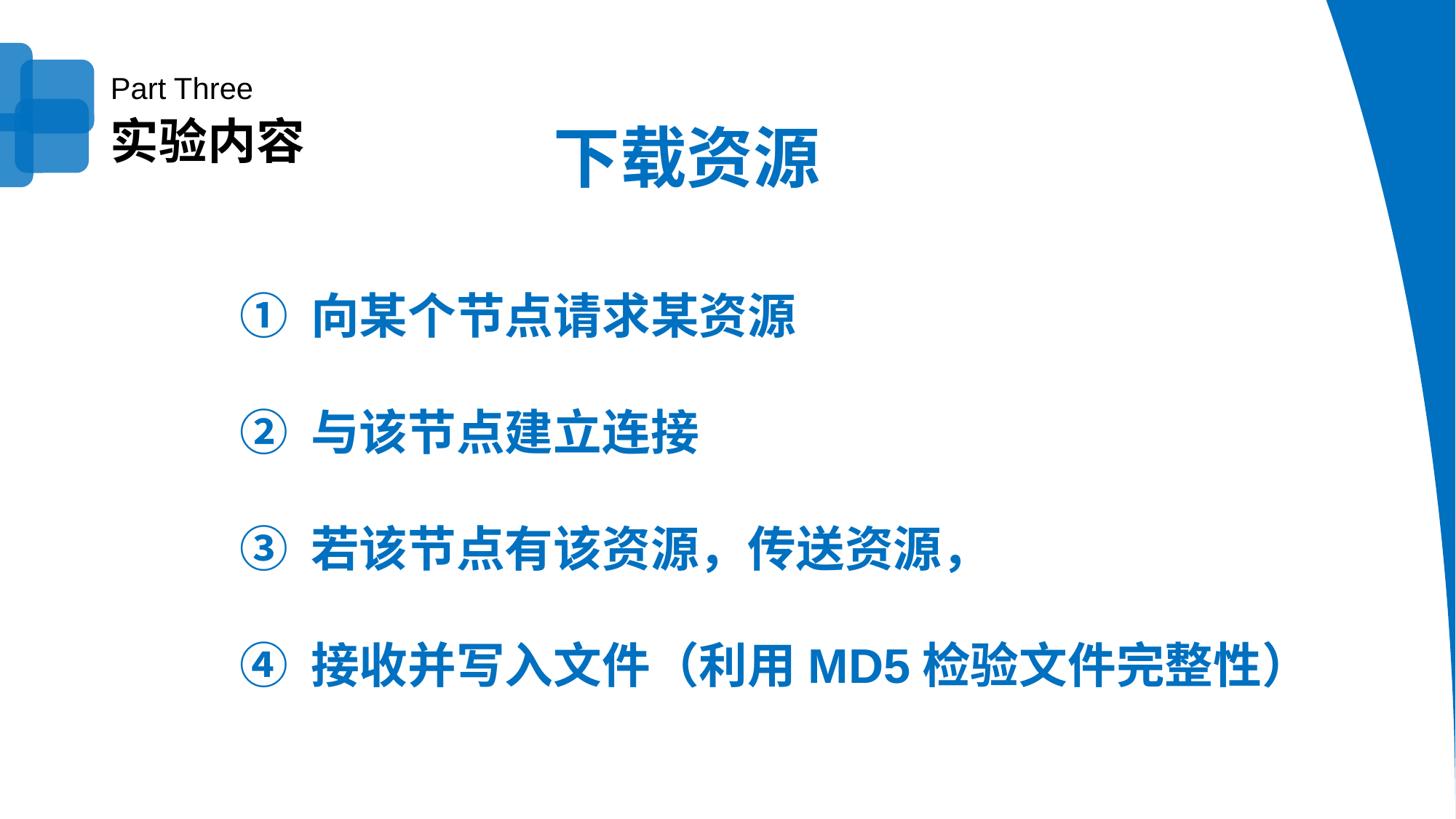

Part Three
下载资源
实验内容
① 向某个节点请求某资源

② 与该节点建立连接

③ 若该节点有该资源，传送资源，

④ 接收并写入文件（利用MD5检验文件完整性）